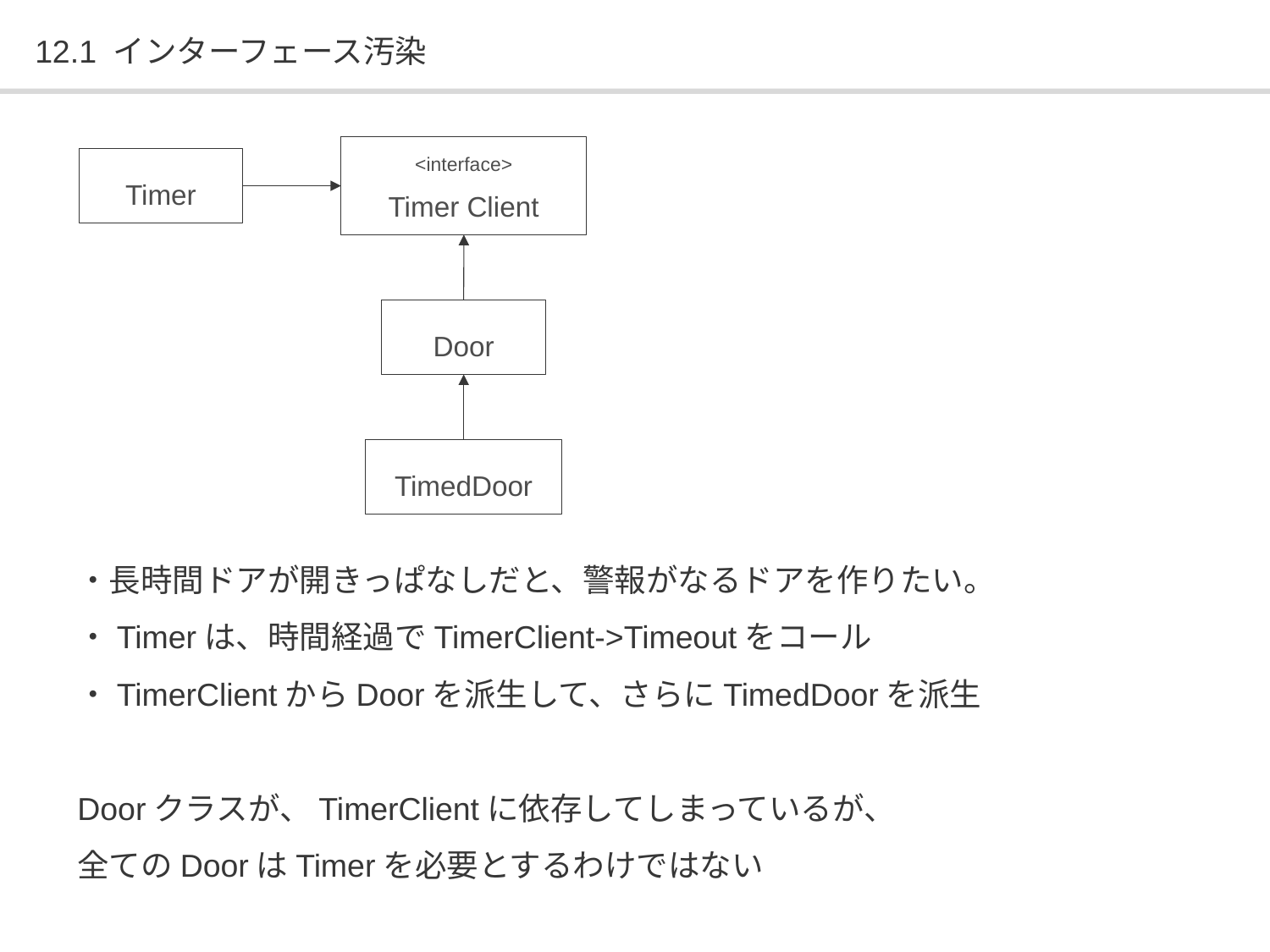

# 12.1 インターフェース汚染
<interface>
Timer Client

Timer
Door
TimedDoor
・長時間ドアが開きっぱなしだと、警報がなるドアを作りたい。
・Timerは、時間経過でTimerClient->Timeoutをコール
・TimerClientからDoorを派生して、さらにTimedDoorを派生

Doorクラスが、TimerClientに依存してしまっているが、
全てのDoorはTimerを必要とするわけではない